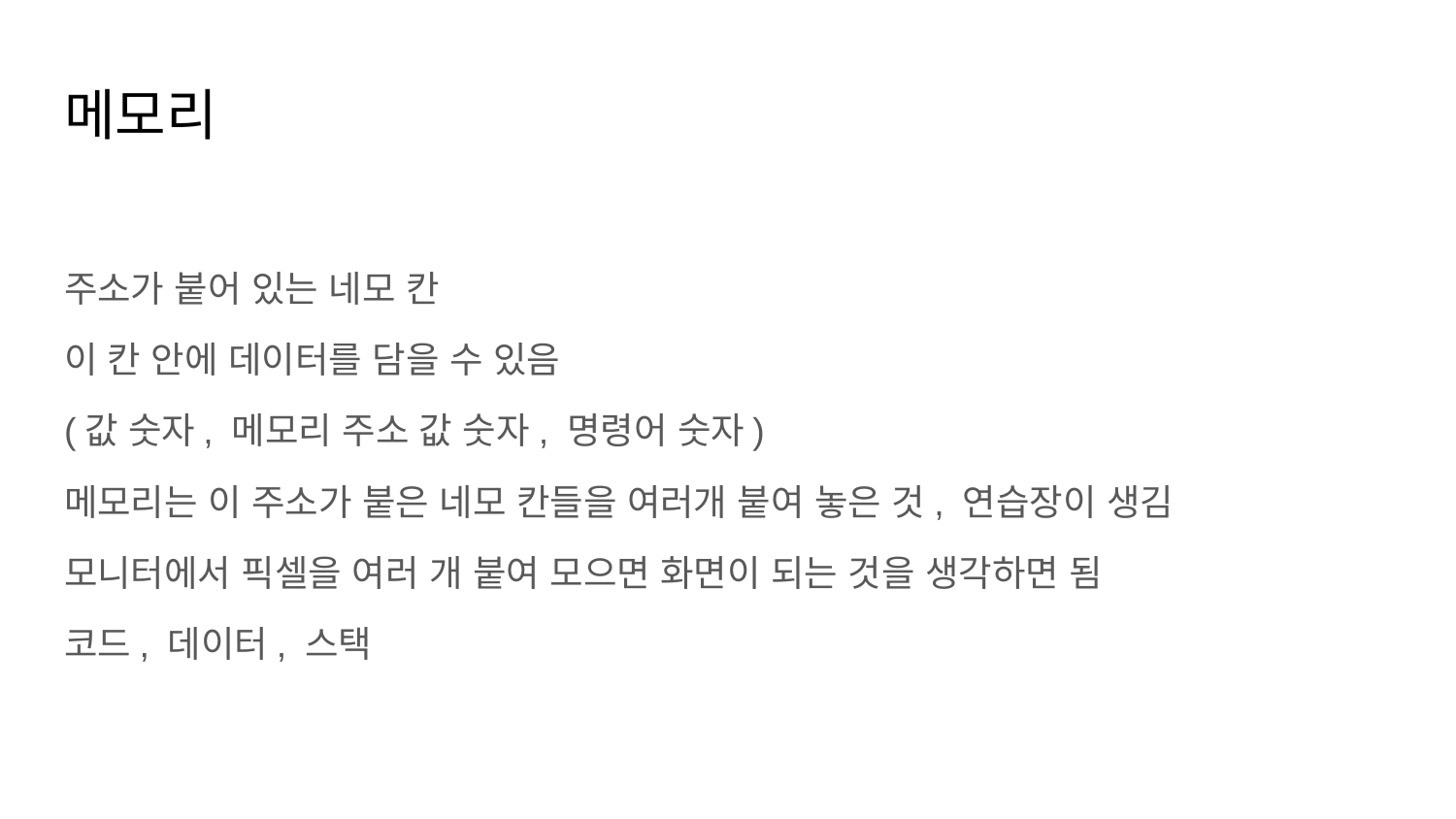

# 메모리

주소가 붙어 있는 네모 칸
이 칸 안에 데이터를 담을 수 있음
(값 숫자, 메모리 주소 값 숫자, 명령어 숫자)
메모리는 이 주소가 붙은 네모 칸들을 여러개 붙여 놓은 것, 연습장이 생김
모니터에서 픽셀을 여러 개 붙여 모으면 화면이 되는 것을 생각하면 됨
코드, 데이터, 스택